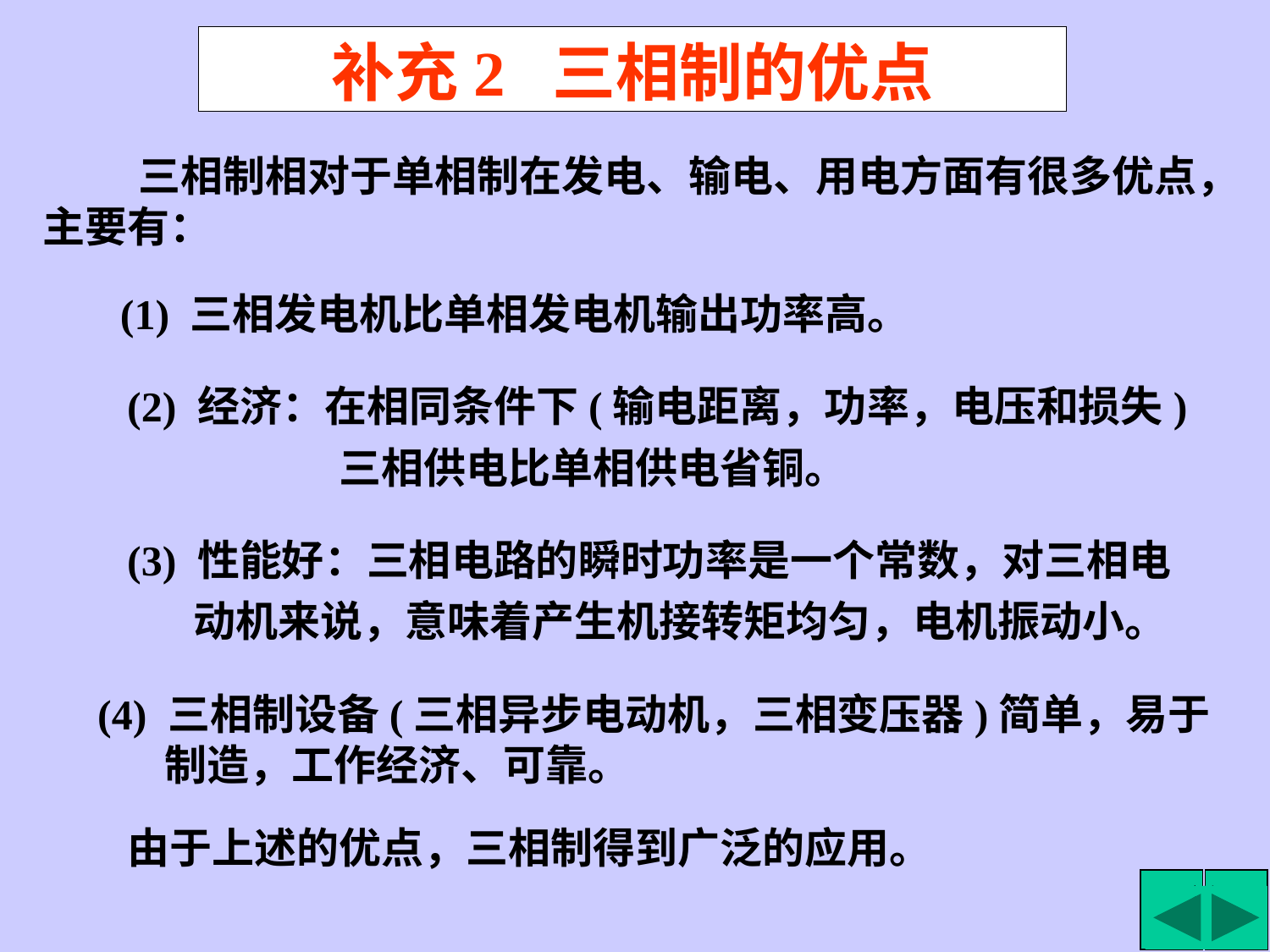

# 补充2  三相制的优点
         三相制相对于单相制在发电、输电、用电方面有很多优点，主要有：
(1) 三相发电机比单相发电机输出功率高。
(2) 经济：在相同条件下(输电距离，功率，电压和损失)三相供电比单相供电省铜。
(3) 性能好：三相电路的瞬时功率是一个常数，对三相电动机来说，意味着产生机接转矩均匀，电机振动小。
(4) 三相制设备(三相异步电动机，三相变压器)简单，易于
      制造，工作经济、可靠。
由于上述的优点，三相制得到广泛的应用。